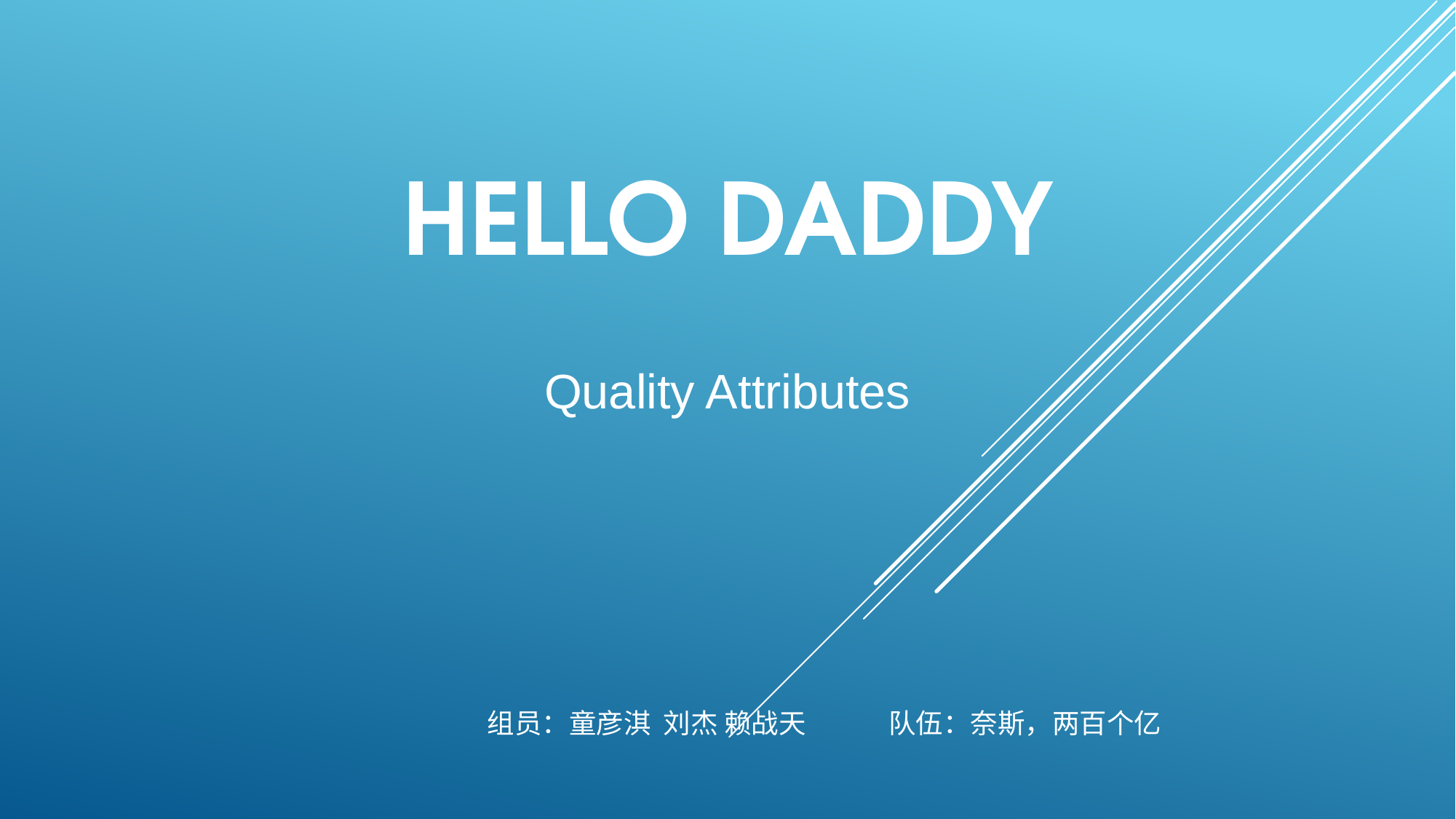

# Hello daddy
Quality Attributes

组员：童彦淇  刘杰 赖战天	            队伍：奈斯，两百个亿